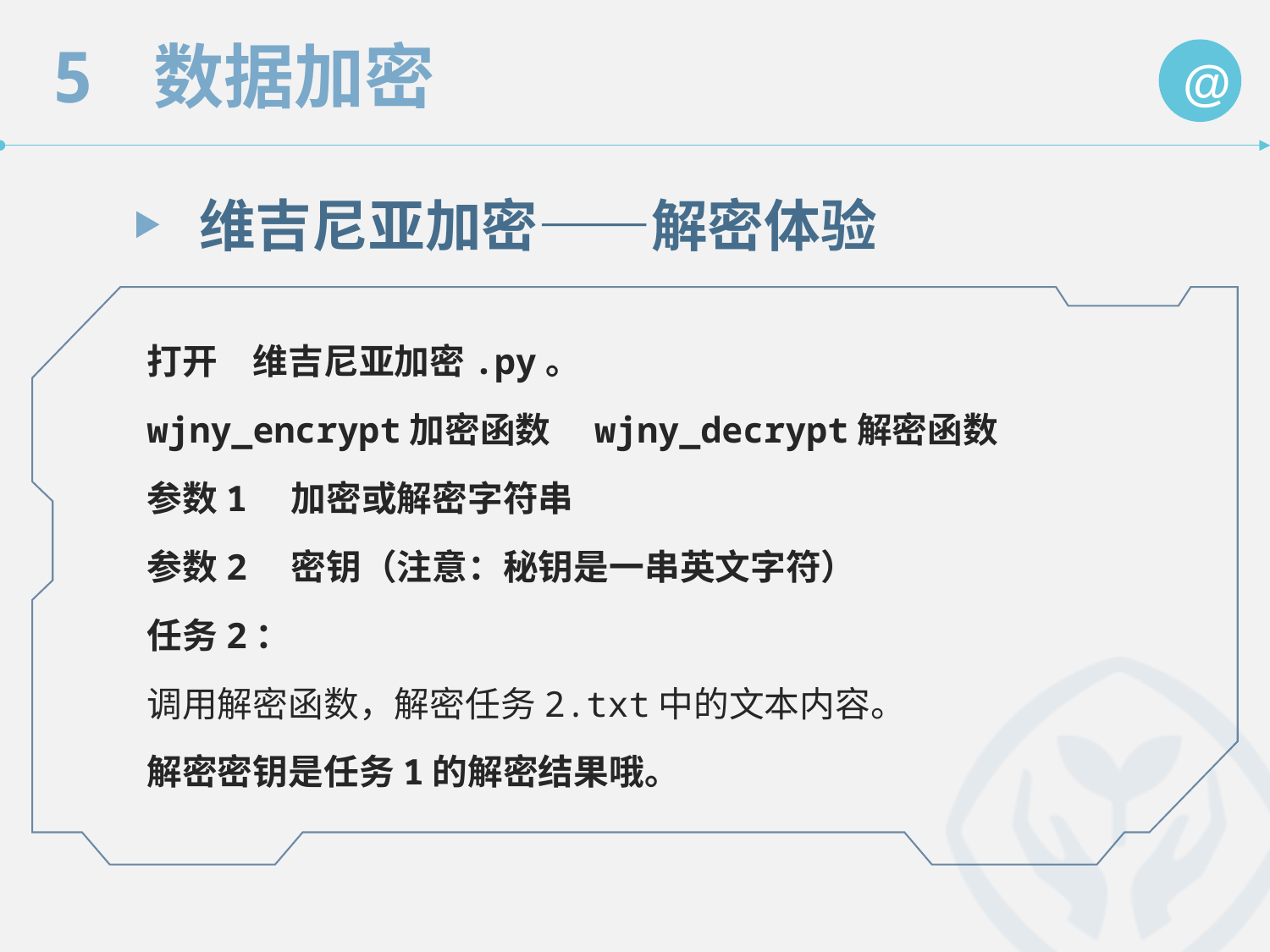

维吉尼亚加密——解密体验

打开　维吉尼亚加密.py。
wjny_encrypt加密函数　wjny_decrypt解密函数
参数1　加密或解密字符串
参数2　密钥（注意：秘钥是一串英文字符）
任务2：
调用解密函数，解密任务2.txt中的文本内容。
解密密钥是任务1的解密结果哦。